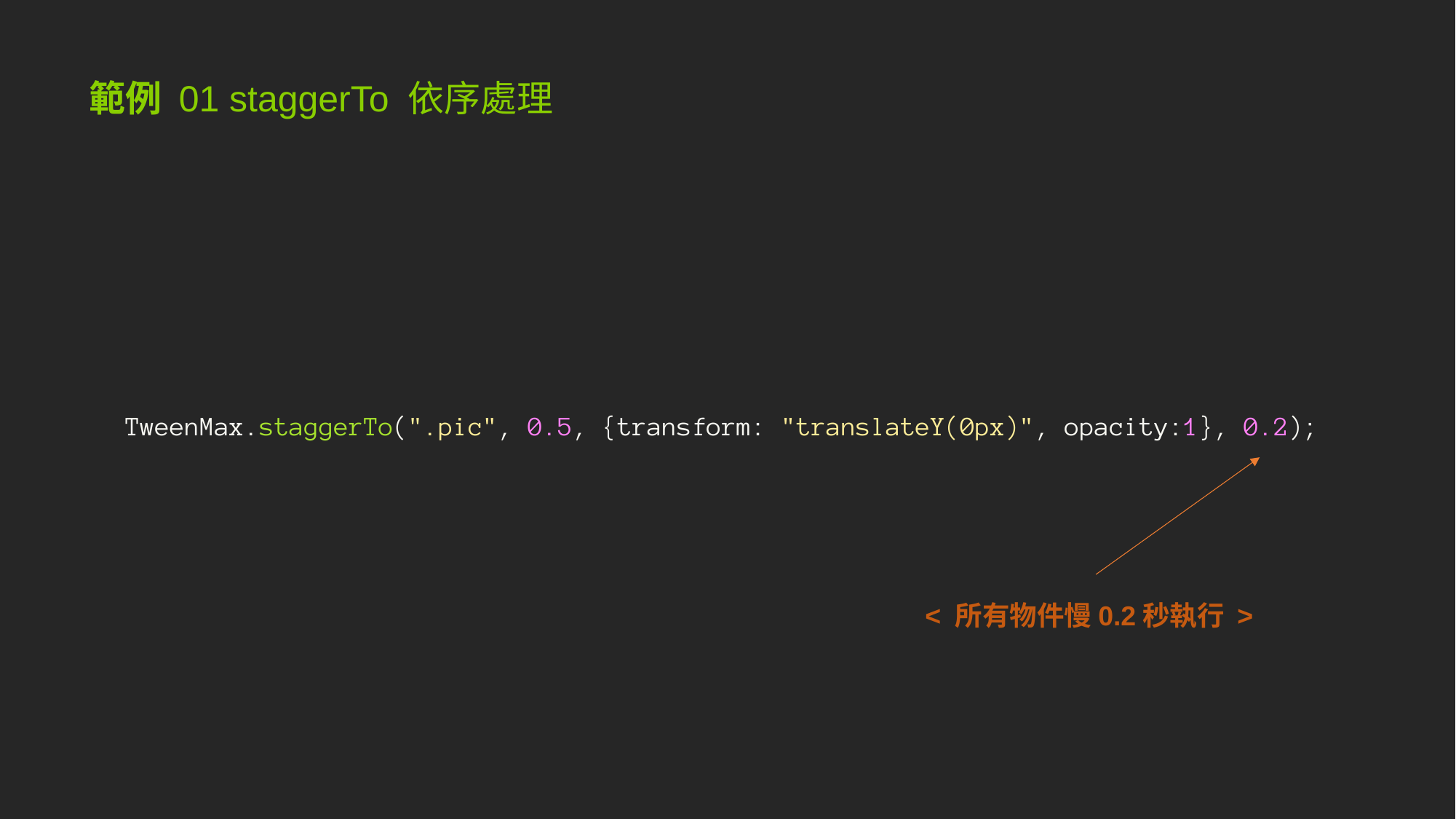

範例 01 staggerTo 依序處理
TweenMax.staggerTo(".pic", 0.5, {transform: "translateY(0px)", opacity:1}, 0.2);
< 所有物件慢0.2秒執行 >